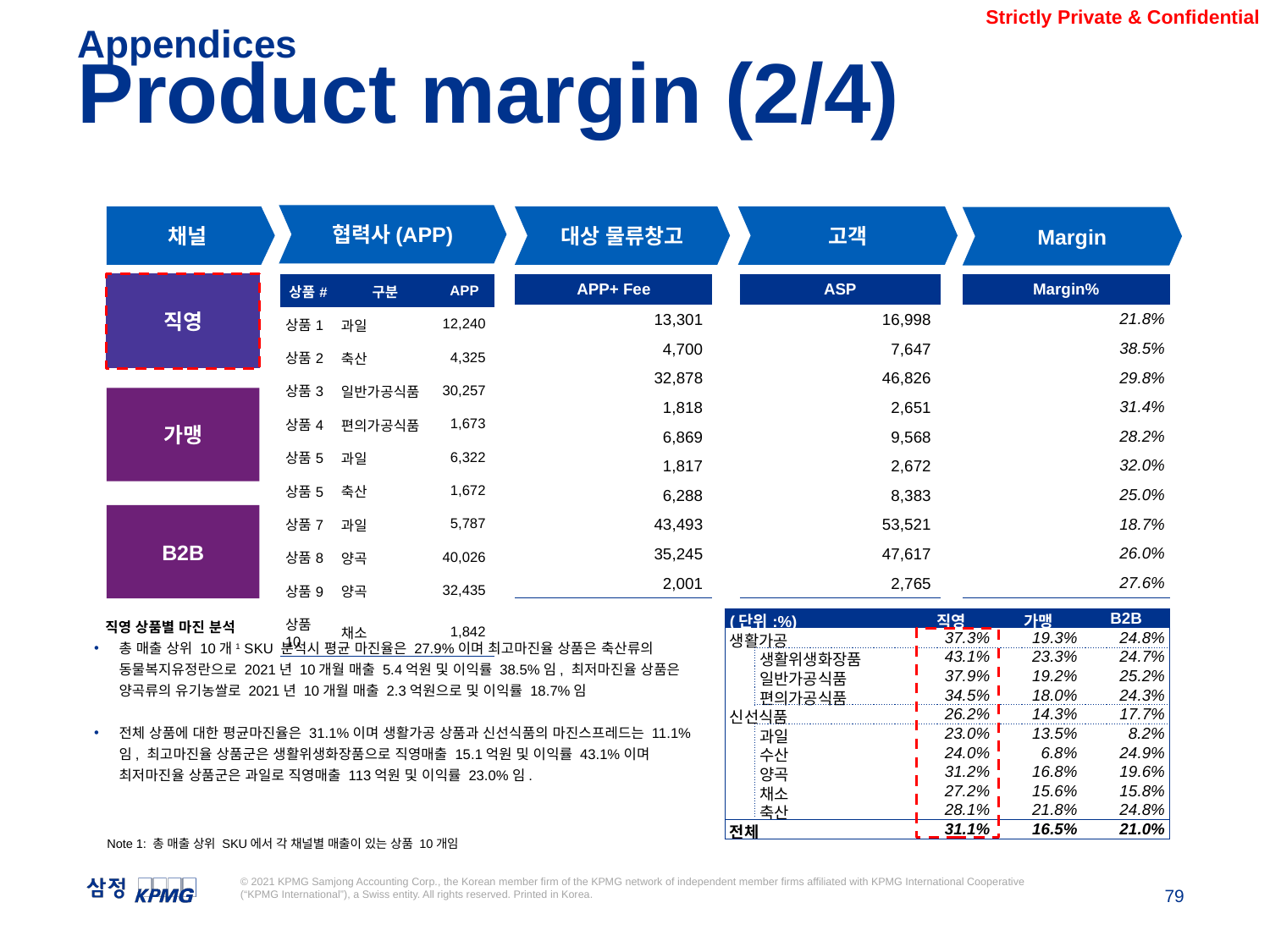

Appendices
Product margin (2/4)

협력사(APP)
채널
대상 물류창고
고객
Margin

| 상품# | 구분 | APP |
| --- | --- | --- |
| 상품1 | 과일 | 12,240 |
| 상품2 | 축산 | 4,325 |
| 상품3 | 일반가공식품 | 30,257 |
| 상품4 | 편의가공식품 | 1,673 |
| 상품5 | 과일 | 6,322 |
| 상품5 | 축산 | 1,672 |
| 상품7 | 과일 | 5,787 |
| 상품8 | 양곡 | 40,026 |
| 상품9 | 양곡 | 32,435 |
| 상품10 | 채소 | 1,842 |
| APP+ Fee |
| --- |
| 13,301 |
| 4,700 |
| 32,878 |
| 1,818 |
| 6,869 |
| 1,817 |
| 6,288 |
| 43,493 |
| 35,245 |
| 2,001 |
| ASP |
| --- |
| 16,998 |
| 7,647 |
| 46,826 |
| 2,651 |
| 9,568 |
| 2,672 |
| 8,383 |
| 53,521 |
| 47,617 |
| 2,765 |
| Margin% |
| --- |
| 21.8% |
| 38.5% |
| 29.8% |
| 31.4% |
| 28.2% |
| 32.0% |
| 25.0% |
| 18.7% |
| 26.0% |
| 27.6% |
직영
가맹
B2B
  직영 상품별 마진 분석
총 매출 상위 10개1 SKU 분석시 평균 마진율은 27.9%이며 최고마진율 상품은 축산류의 동물복지유정란으로 2021년 10개월 매출 5.4억원 및 이익률 38.5%임, 최저마진율 상품은 양곡류의 유기농쌀로 2021년 10개월 매출 2.3억원으로 및 이익률 18.7%임

전체 상품에 대한 평균마진율은 31.1%이며 생활가공 상품과 신선식품의 마진스프레드는 11.1%임, 최고마진율 상품군은 생활위생화장품으로 직영매출 15.1억원 및 이익률 43.1%이며 최저마진율 상품군은 과일로 직영매출 113억원 및 이익률 23.0%임.

| (단위:%) |  | 직영 | 가맹 | B2B |
| --- | --- | --- | --- | --- |
| 생활가공 |  | 37.3% | 19.3% | 24.8% |
|  | 생활위생화장품 | 43.1% | 23.3% | 24.7% |
|  | 일반가공식품 | 37.9% | 19.2% | 25.2% |
|  | 편의가공식품 | 34.5% | 18.0% | 24.3% |
| 신선식품 |  | 26.2% | 14.3% | 17.7% |
|  | 과일 | 23.0% | 13.5% | 8.2% |
|  | 수산 | 24.0% | 6.8% | 24.9% |
|  | 양곡 | 31.2% | 16.8% | 19.6% |
|  | 채소 | 27.2% | 15.6% | 15.8% |
|  | 축산 | 28.1% | 21.8% | 24.8% |
| 전체 |  | 31.1% | 16.5% | 21.0% |

Note 1: 총 매출 상위 SKU에서 각 채널별 매출이 있는 상품 10개임